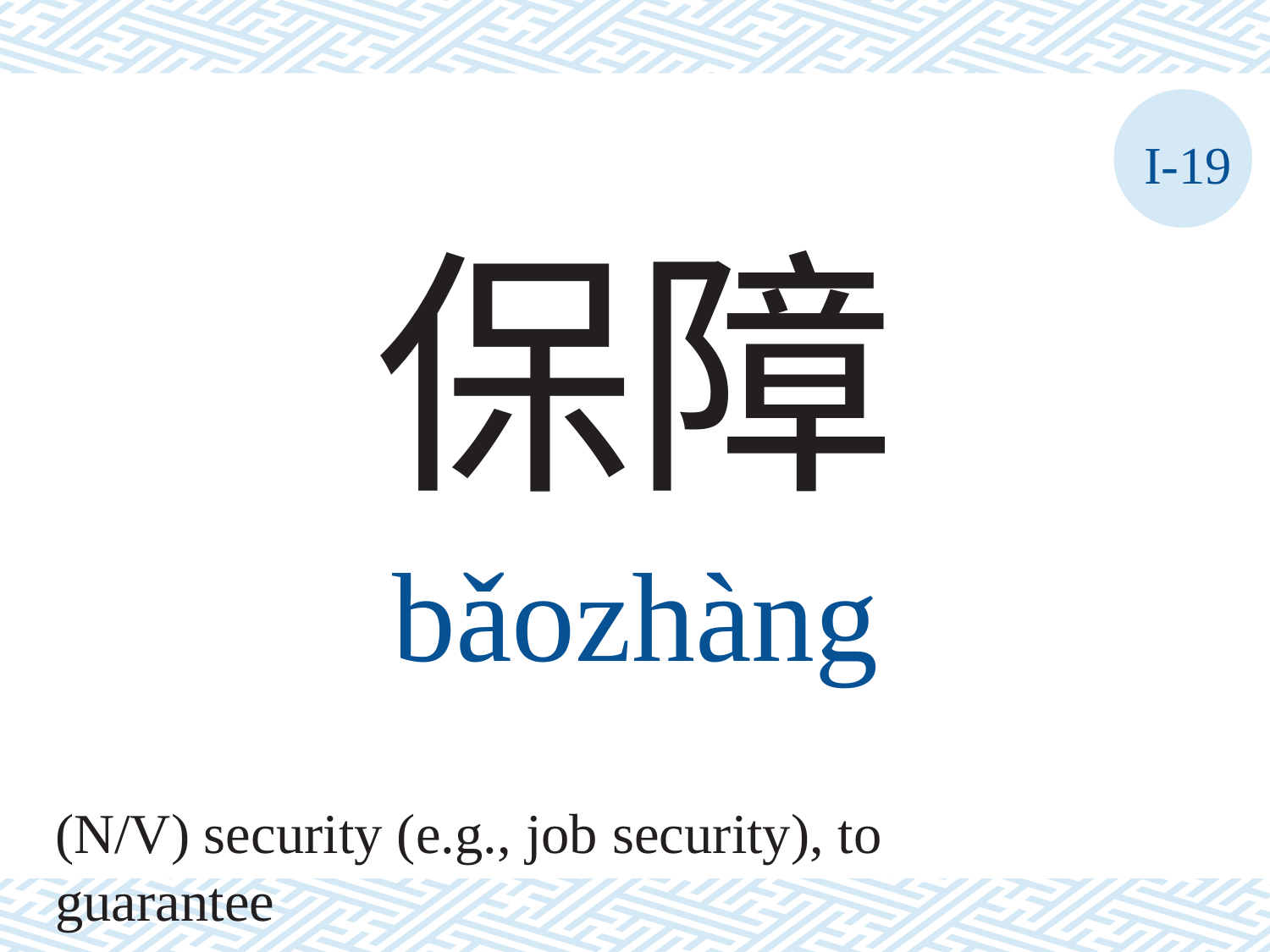

I-19
保障
bǎozhàng
(N/V) security (e.g., job security), to guarantee